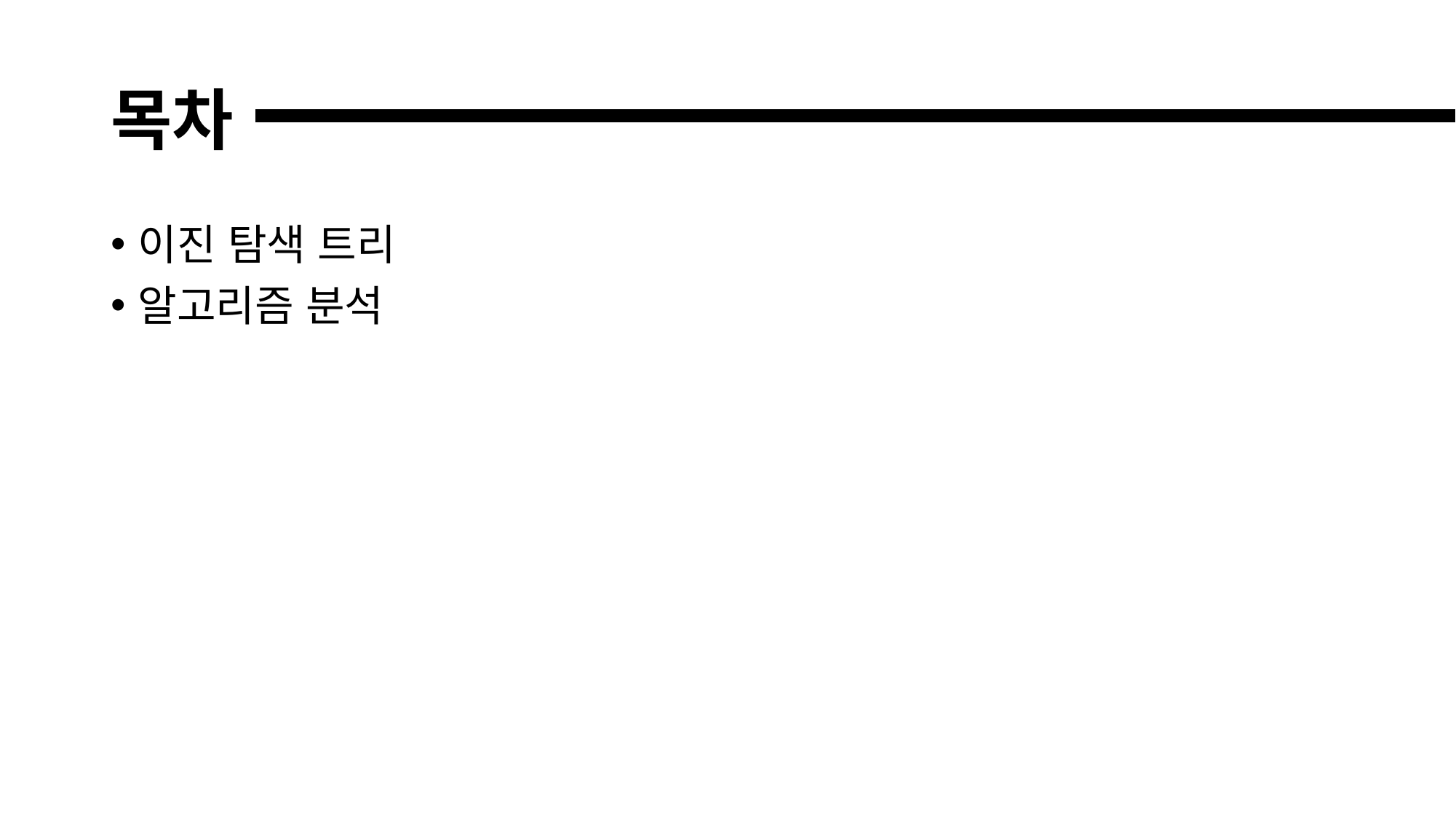

# 목차

이진 탐색 트리
알고리즘 분석